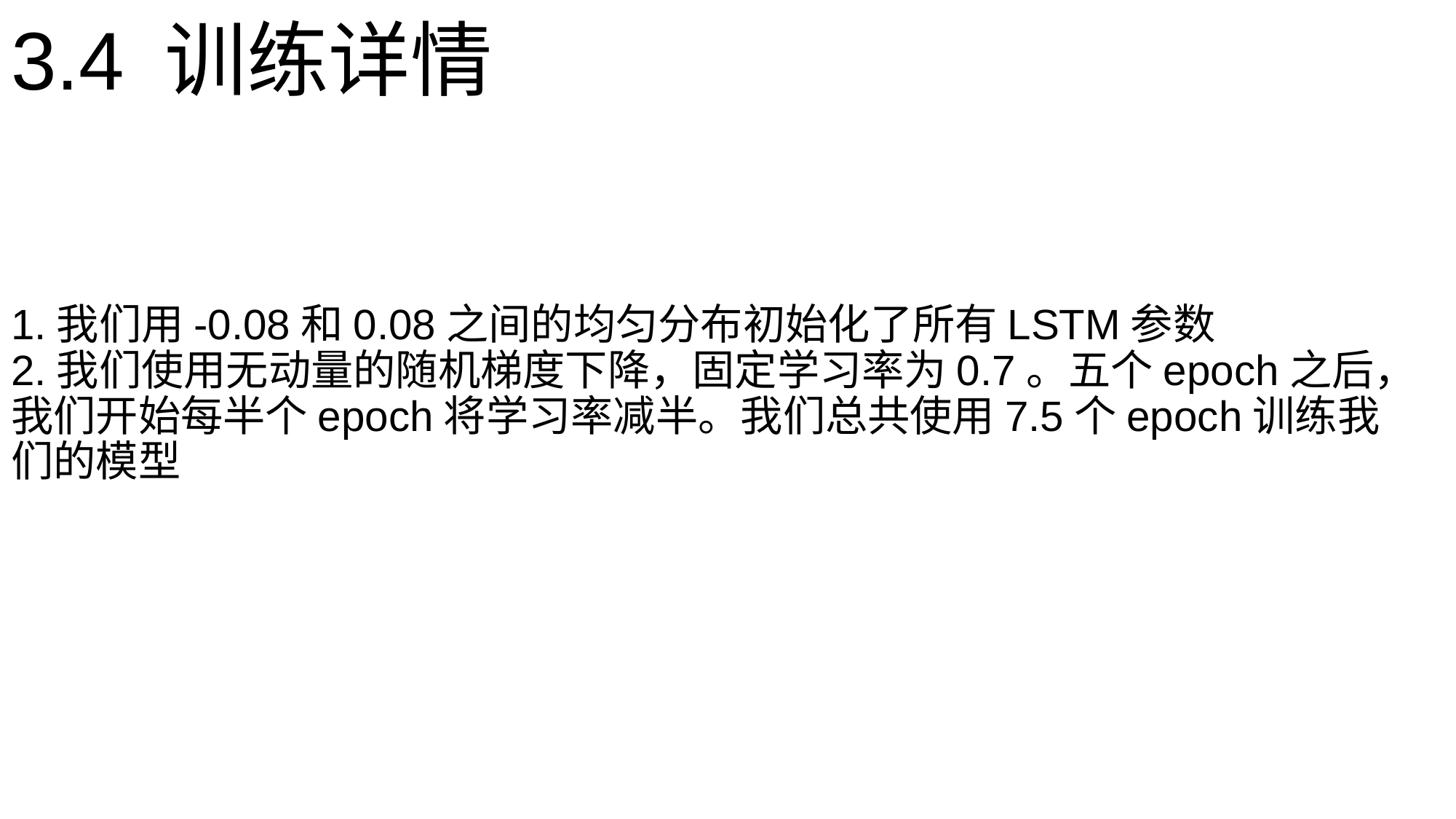

# 3.4 训练详情
1.我们用-0.08和0.08之间的均匀分布初始化了所有LSTM参数
2.我们使用无动量的随机梯度下降，固定学习率为0.7。五个epoch之后，我们开始每半个epoch将学习率减半。我们总共使用7.5个epoch训练我们的模型